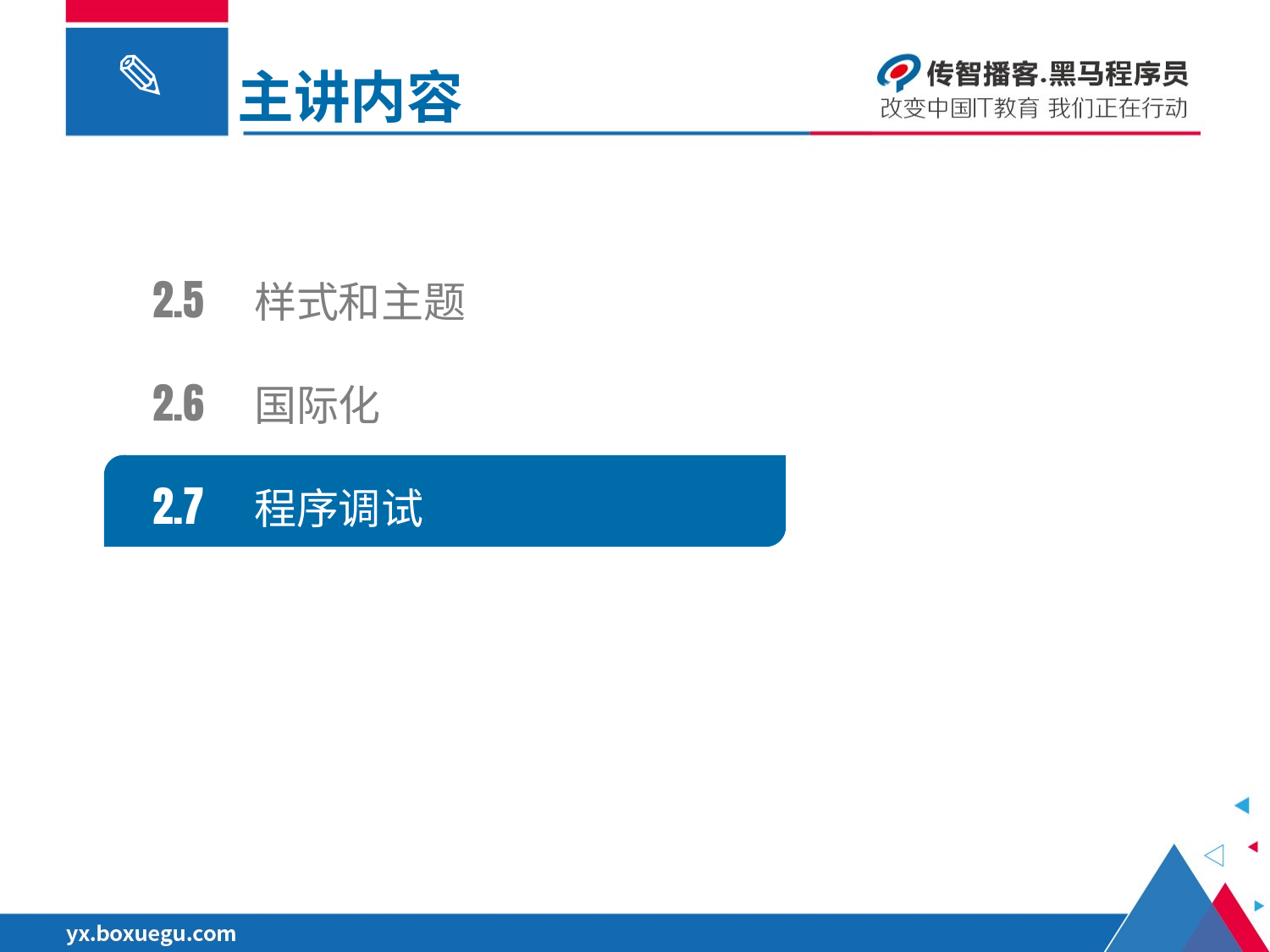

主讲内容
2.5    样式和主题
2.6    国际化

2.7    程序调试